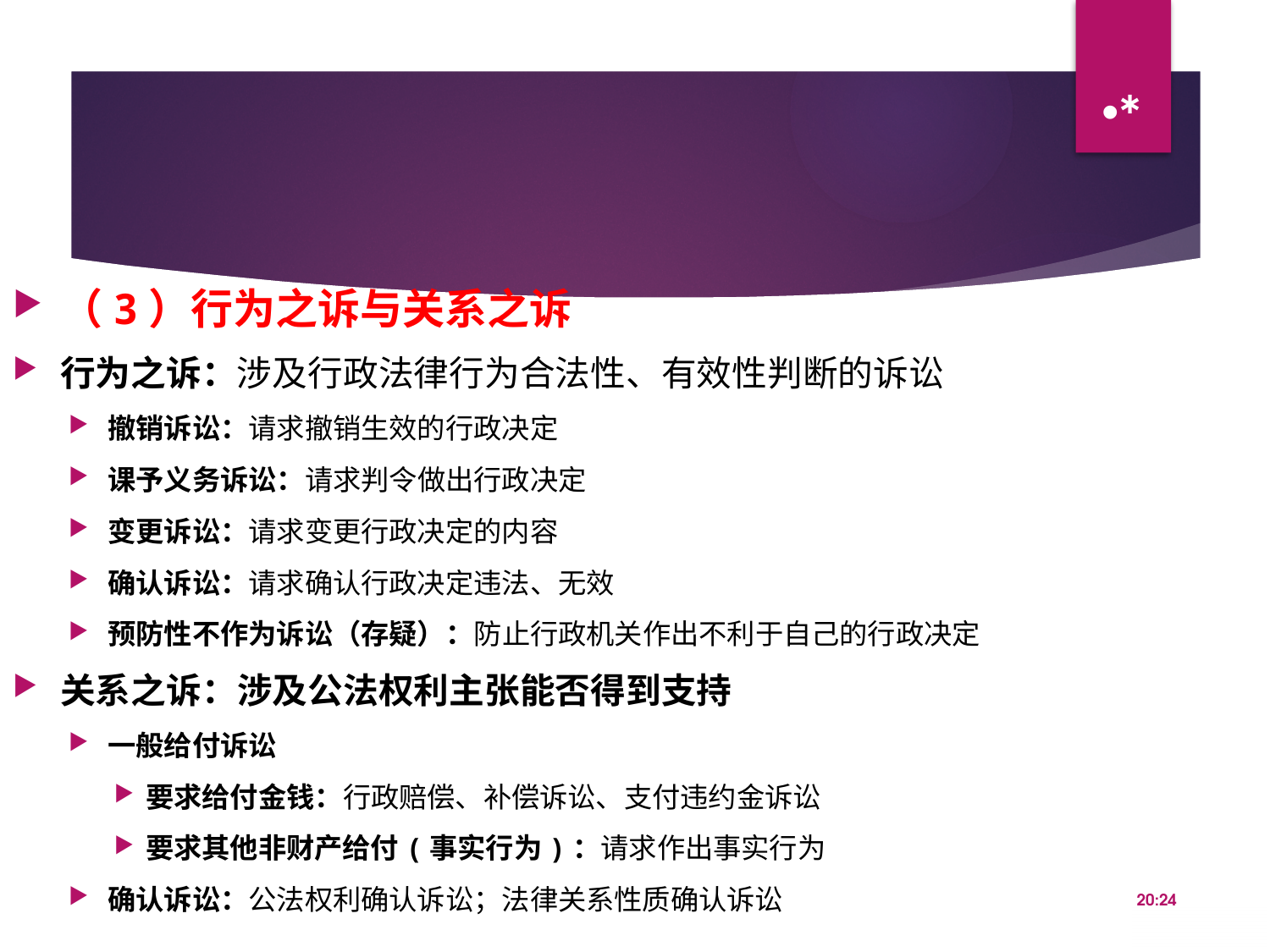

*
（3）行为之诉与关系之诉
行为之诉：涉及行政法律行为合法性、有效性判断的诉讼
撤销诉讼：请求撤销生效的行政决定
课予义务诉讼：请求判令做出行政决定
变更诉讼：请求变更行政决定的内容
确认诉讼：请求确认行政决定违法、无效
预防性不作为诉讼（存疑）：防止行政机关作出不利于自己的行政决定
关系之诉：涉及公法权利主张能否得到支持
一般给付诉讼
要求给付金钱：行政赔偿、补偿诉讼、支付违约金诉讼
要求其他非财产给付(事实行为)：请求作出事实行为
确认诉讼：公法权利确认诉讼；法律关系性质确认诉讼

20:24